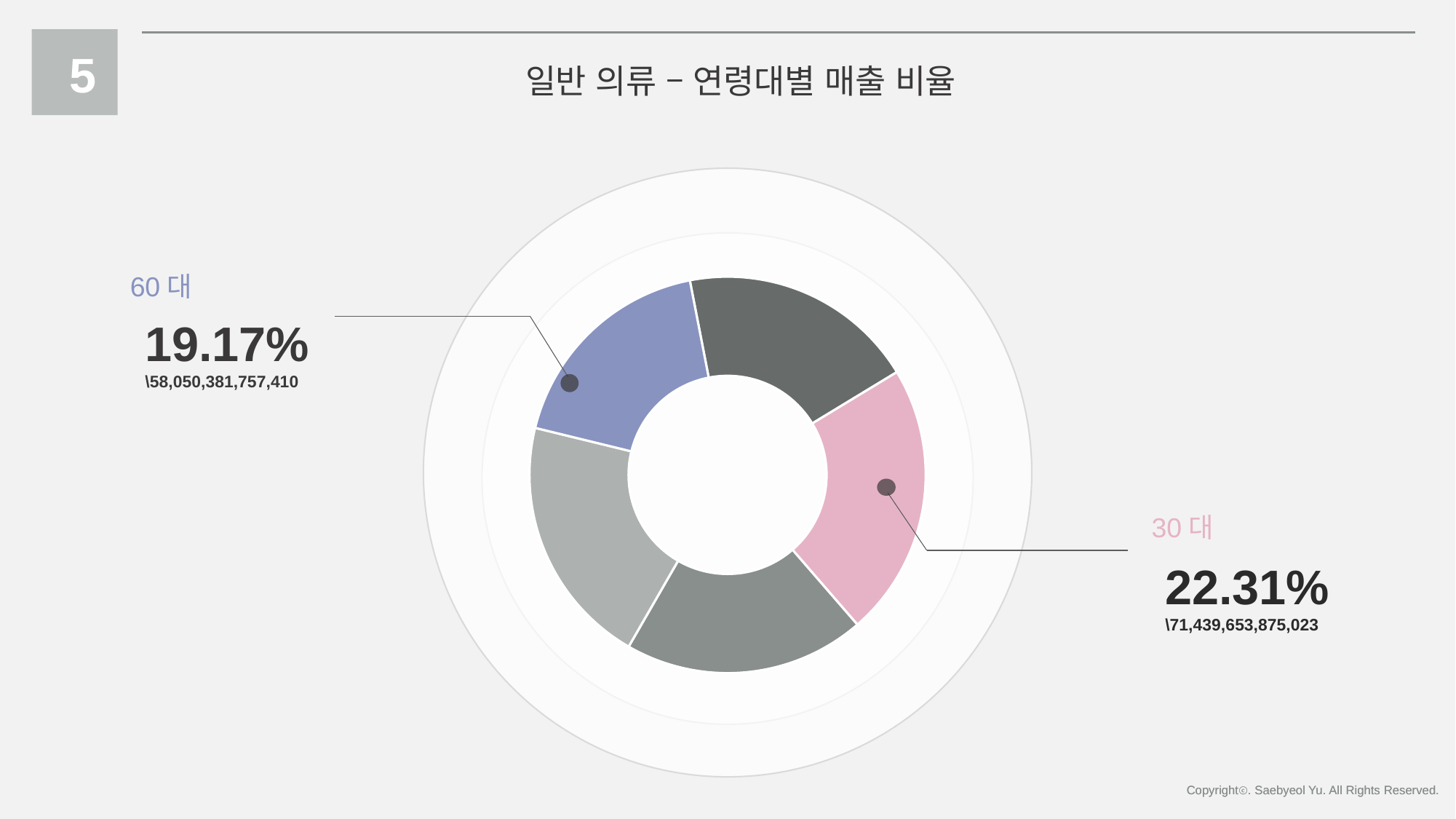

5
일반 의류 – 연령대별 매출 비율

60대

### Chart

| Category | 매출 |
|---|---|
| 20대 | 0.1937 |
| 30대 | 0.2231 |
| 40대 | 0.1969 |
| 50대 | 0.2049 |
| 60대 | 0.1813 |
19.17%
\58,050,381,757,410

30대
22.31%
\71,439,653,875,023
Copyrightⓒ. Saebyeol Yu. All Rights Reserved.